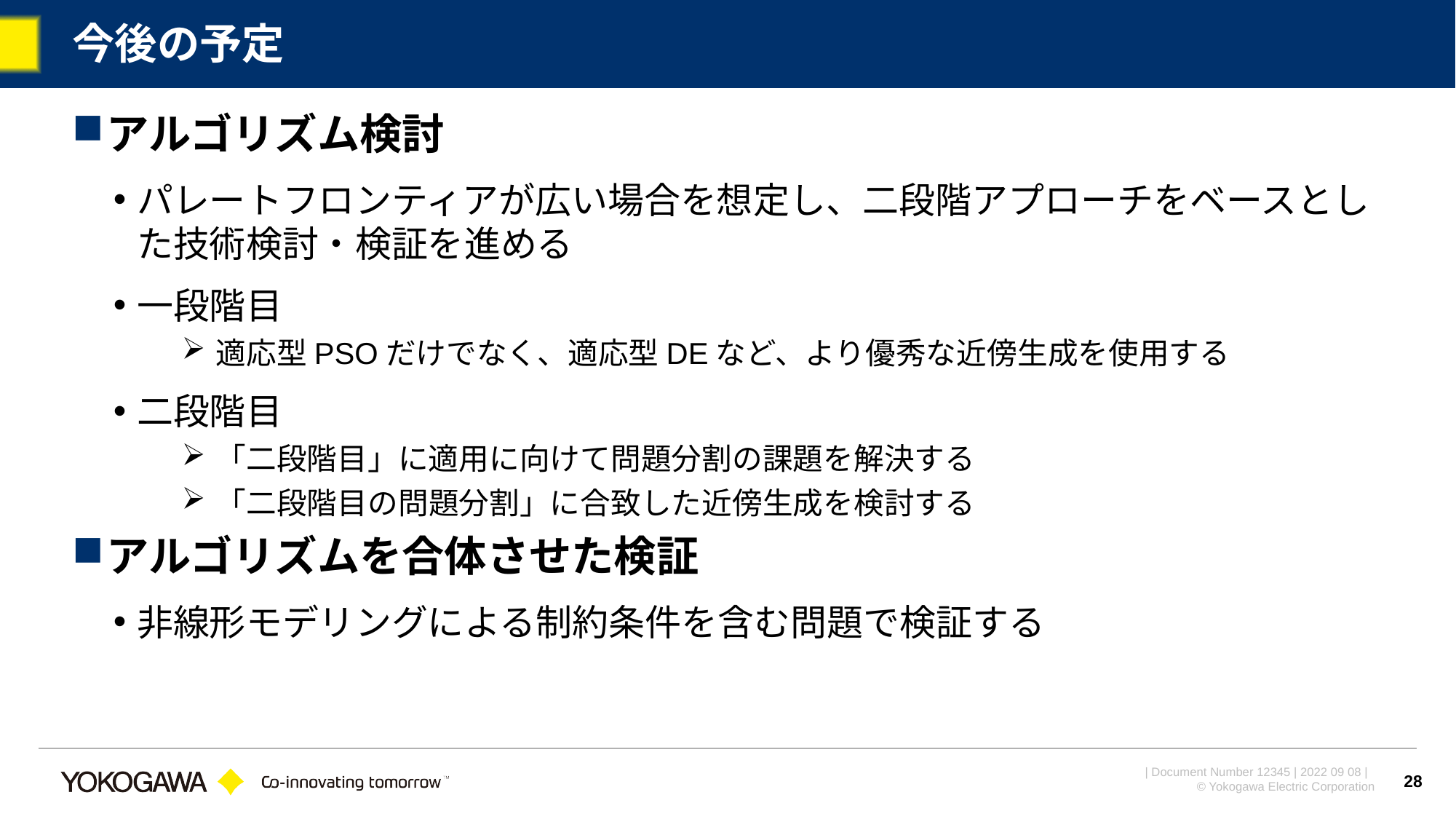

# 今後の予定
アルゴリズム検討
パレートフロンティアが広い場合を想定し、二段階アプローチをベースとした技術検討・検証を進める
一段階目
適応型PSOだけでなく、適応型DEなど、より優秀な近傍生成を使用する
二段階目
「二段階目」に適用に向けて問題分割の課題を解決する
「二段階目の問題分割」に合致した近傍生成を検討する
アルゴリズムを合体させた検証
非線形モデリングによる制約条件を含む問題で検証する
28